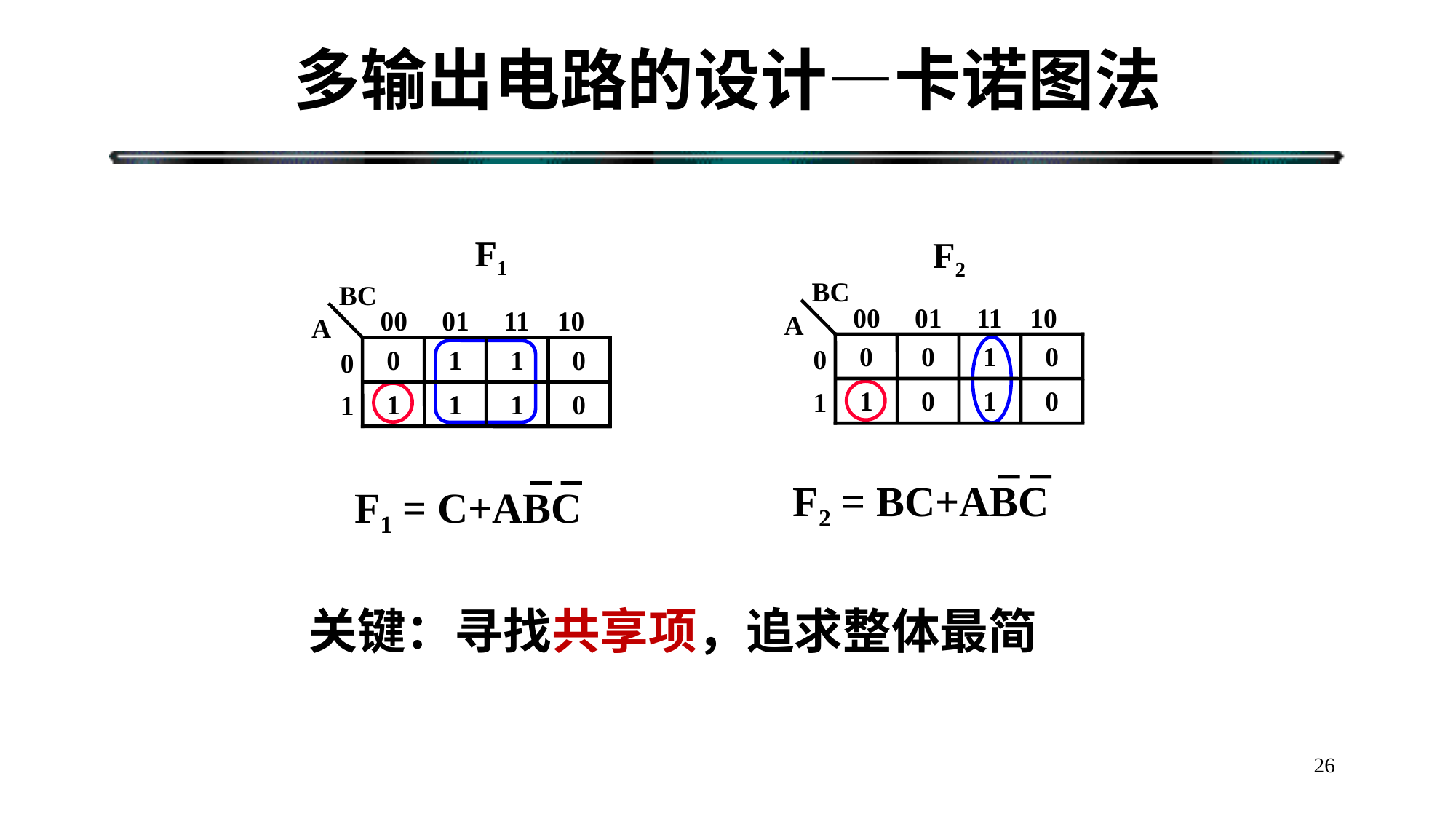

# 多输出电路的设计—卡诺图法
F1
F2
BC
00     01     11    10

A
0

0

1

0

0

1
1

0
1
0

BC
00     01     11    10

A
0

1

1

0

0

1
1

1
1
0

F2 = BC+ABC

F1 = C+ABC

关键：寻找共享项，追求整体最简
26